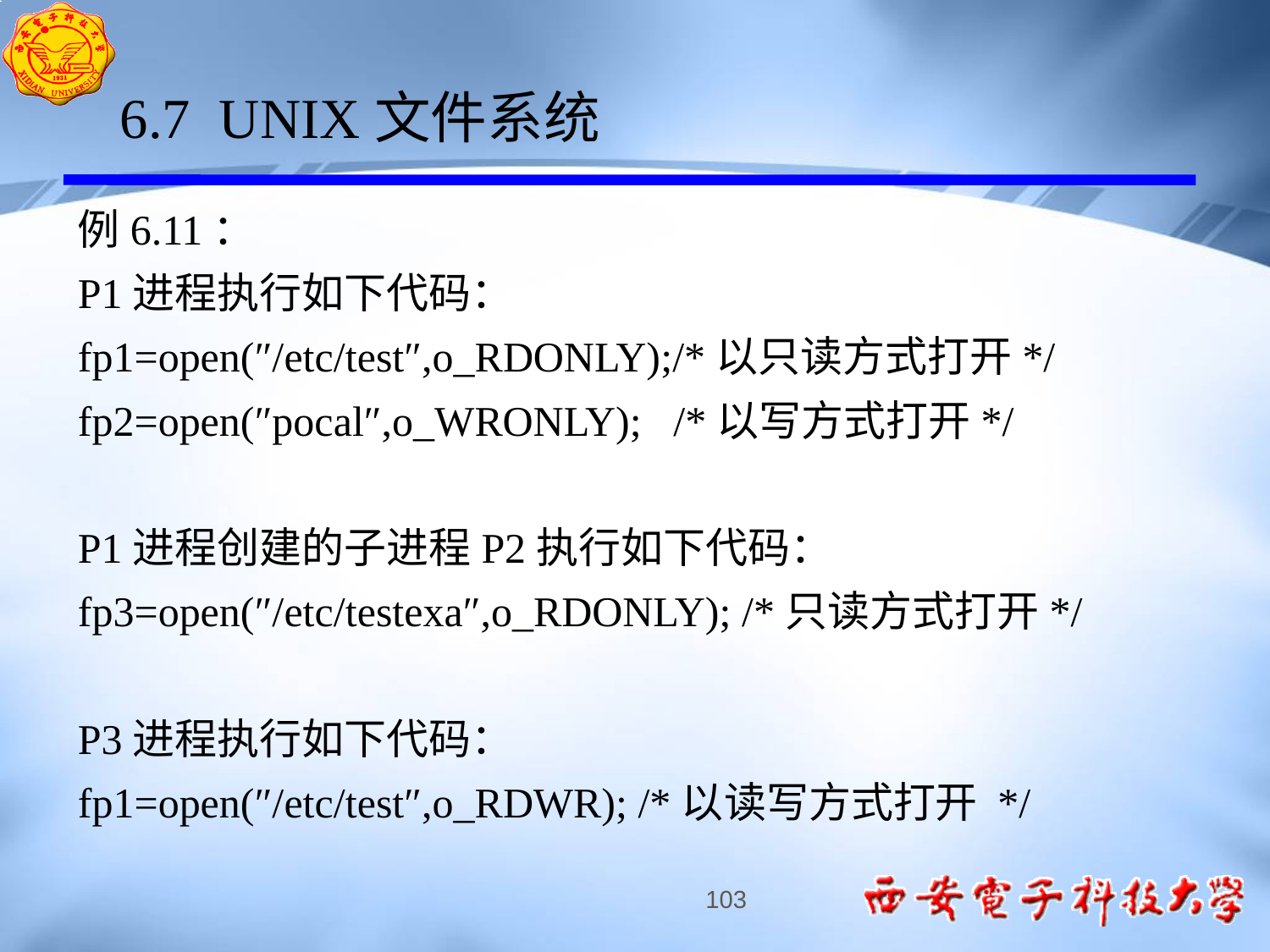

6.7  UNIX文件系统
例6.11：
P1进程执行如下代码：
fp1=open(″/etc/test″,o_RDONLY);/*以只读方式打开*/
fp2=open(″pocal″,o_WRONLY);   /*以写方式打开*/

P1进程创建的子进程P2执行如下代码：
fp3=open(″/etc/testexa″,o_RDONLY); /*只读方式打开*/

P3进程执行如下代码：
fp1=open(″/etc/test″,o_RDWR); /*以读写方式打开 */
103